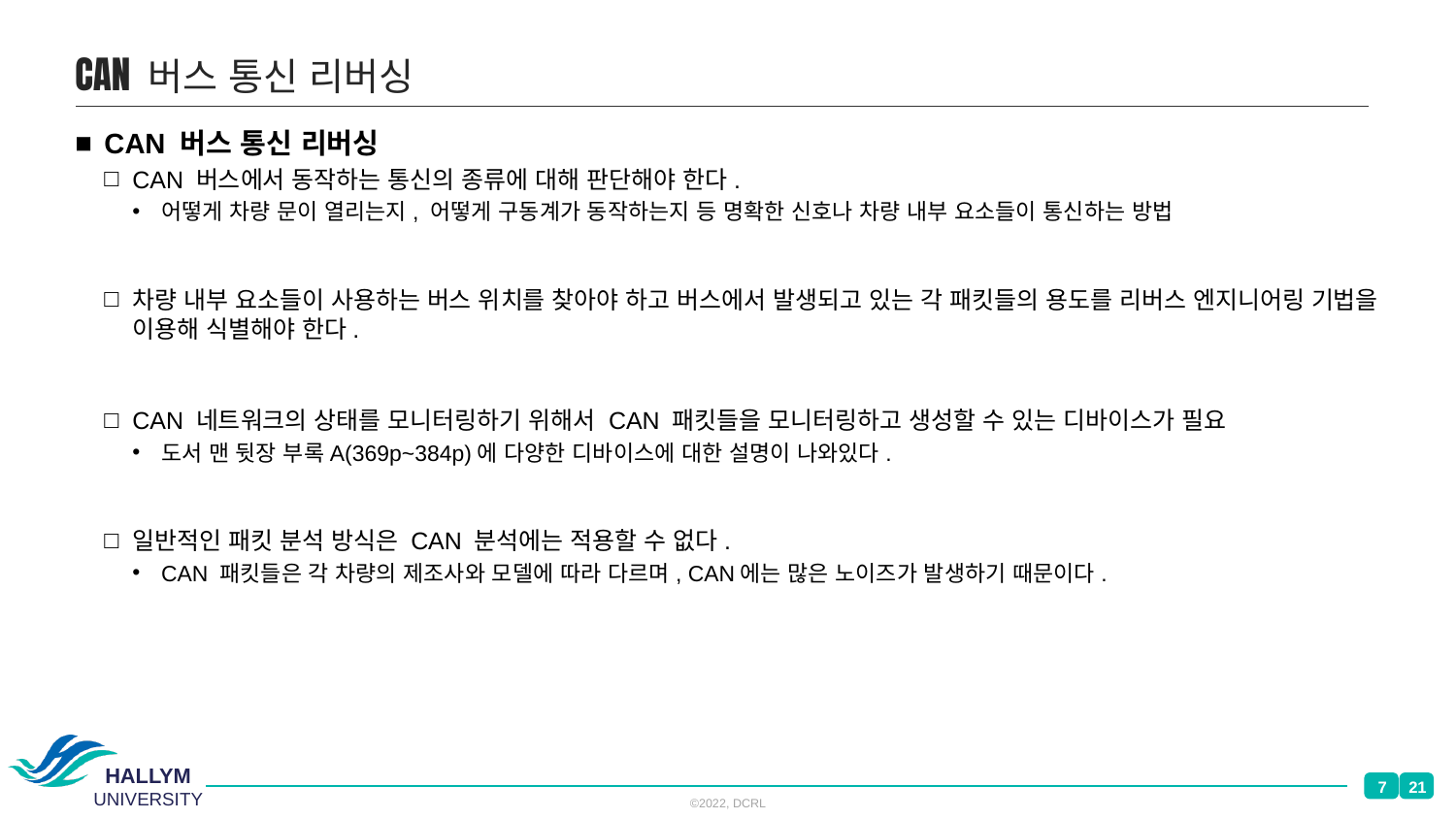

# CAN 버스 통신 리버싱
CAN 버스 통신 리버싱
CAN 버스에서 동작하는 통신의 종류에 대해 판단해야 한다.
어떻게 차량 문이 열리는지, 어떻게 구동계가 동작하는지 등 명확한 신호나 차량 내부 요소들이 통신하는 방법

차량 내부 요소들이 사용하는 버스 위치를 찾아야 하고 버스에서 발생되고 있는 각 패킷들의 용도를 리버스 엔지니어링 기법을 이용해 식별해야 한다.

CAN 네트워크의 상태를 모니터링하기 위해서 CAN 패킷들을 모니터링하고 생성할 수 있는 디바이스가 필요
도서 맨 뒷장 부록A(369p~384p)에 다양한 디바이스에 대한 설명이 나와있다.

일반적인 패킷 분석 방식은 CAN 분석에는 적용할 수 없다.
CAN 패킷들은 각 차량의 제조사와 모델에 따라 다르며, CAN에는 많은 노이즈가 발생하기 때문이다.